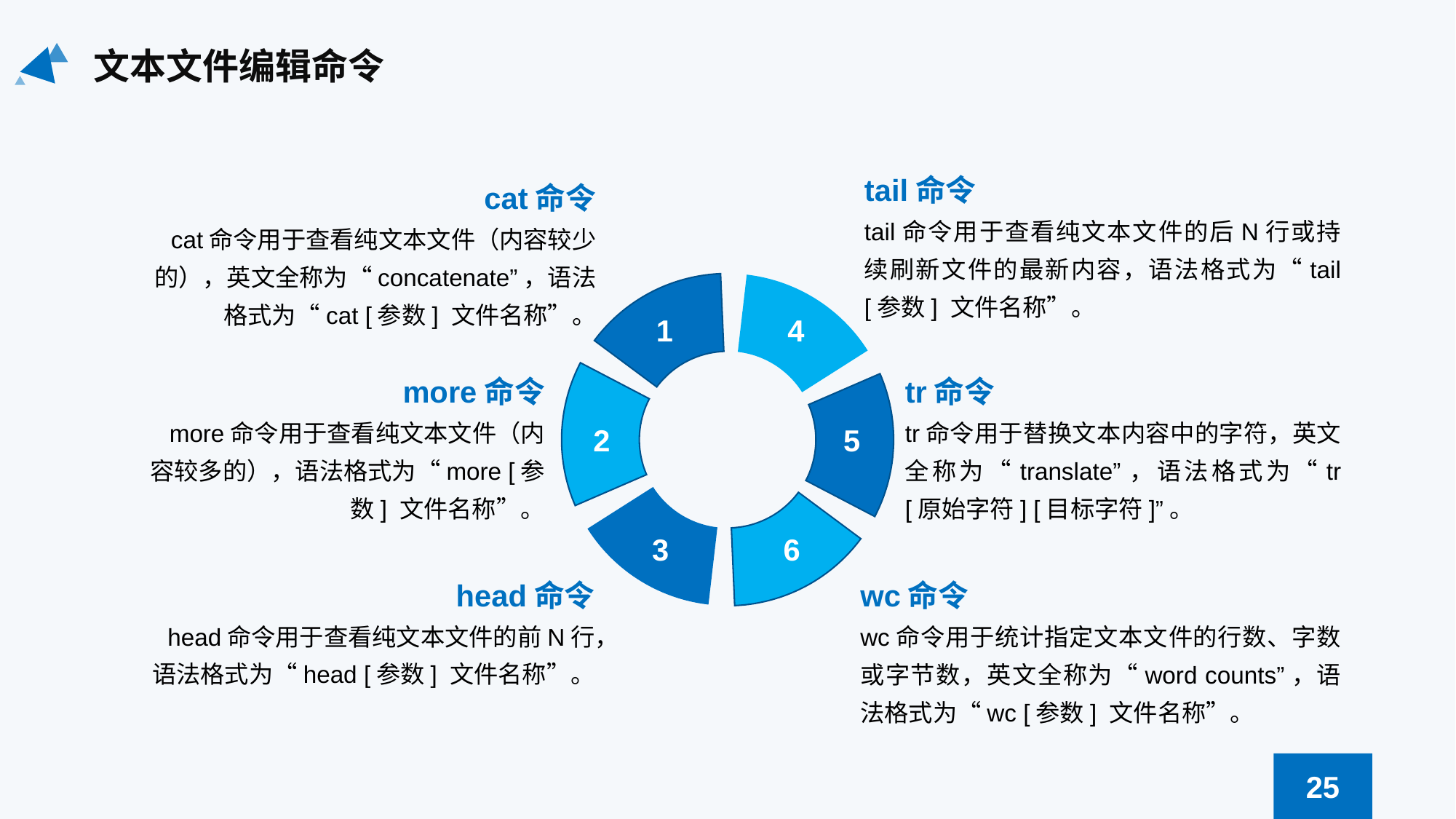

文本文件编辑命令

tail命令
cat命令
tail命令用于查看纯文本文件的后N行或持续刷新文件的最新内容，语法格式为“tail [参数] 文件名称”。
cat命令用于查看纯文本文件（内容较少的），英文全称为“concatenate”，语法格式为“cat [参数] 文件名称”。

1
2
3
4
more命令
tr命令
more命令用于查看纯文本文件（内容较多的），语法格式为“more [参数] 文件名称”。
tr命令用于替换文本内容中的字符，英文全称为“translate”，语法格式为“tr [原始字符] [目标字符]”。
5
6
head命令
wc命令
head命令用于查看纯文本文件的前N行，语法格式为“head [参数] 文件名称”。
wc命令用于统计指定文本文件的行数、字数或字节数，英文全称为“word counts”，语法格式为“wc [参数] 文件名称”。

25